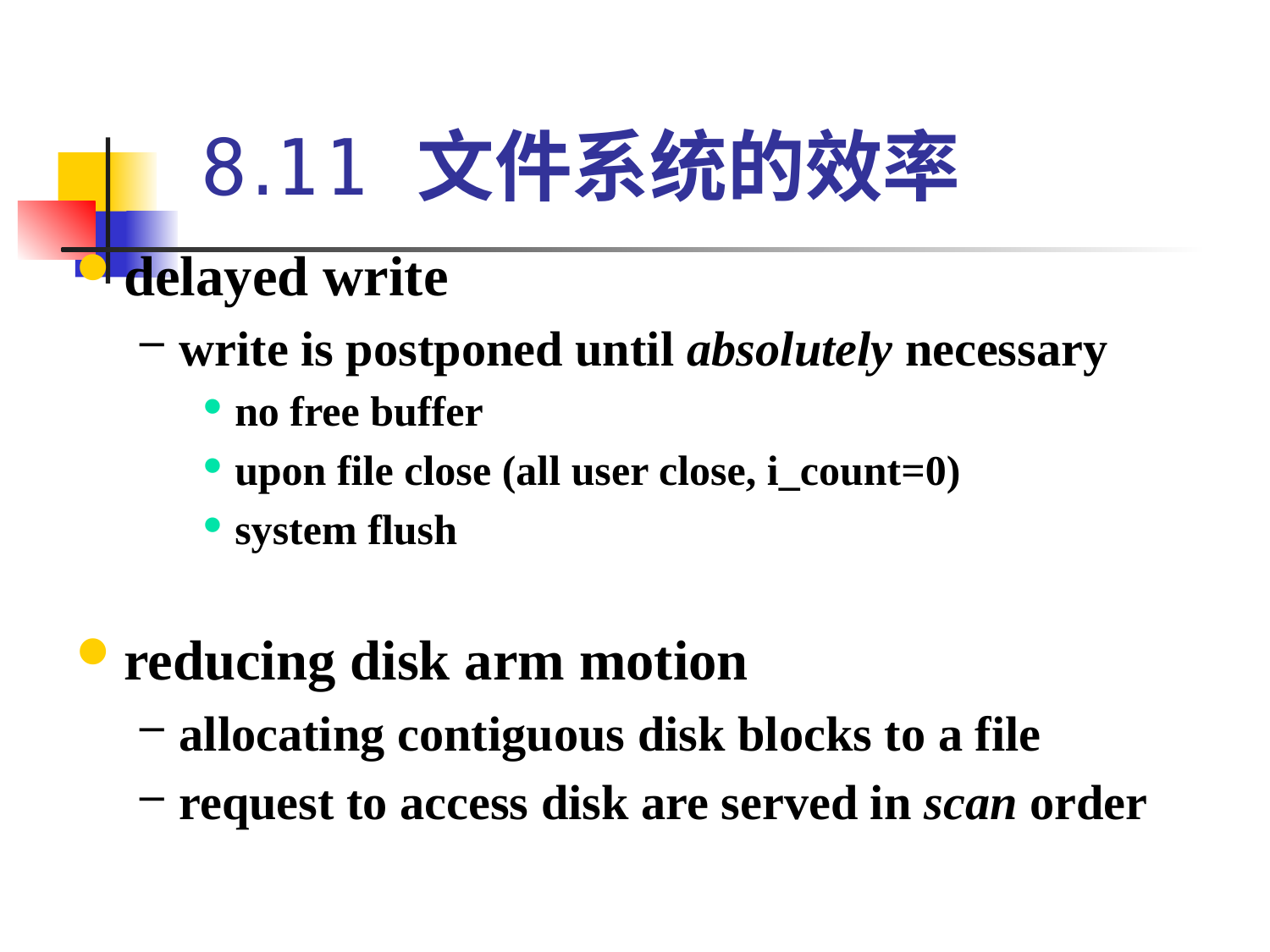

# 8.11 文件系统的效率
delayed write
write is postponed until absolutely necessary
no free buffer
upon file close (all user close, i_count=0)
system flush

reducing disk arm motion
allocating contiguous disk blocks to a file
request to access disk are served in scan order